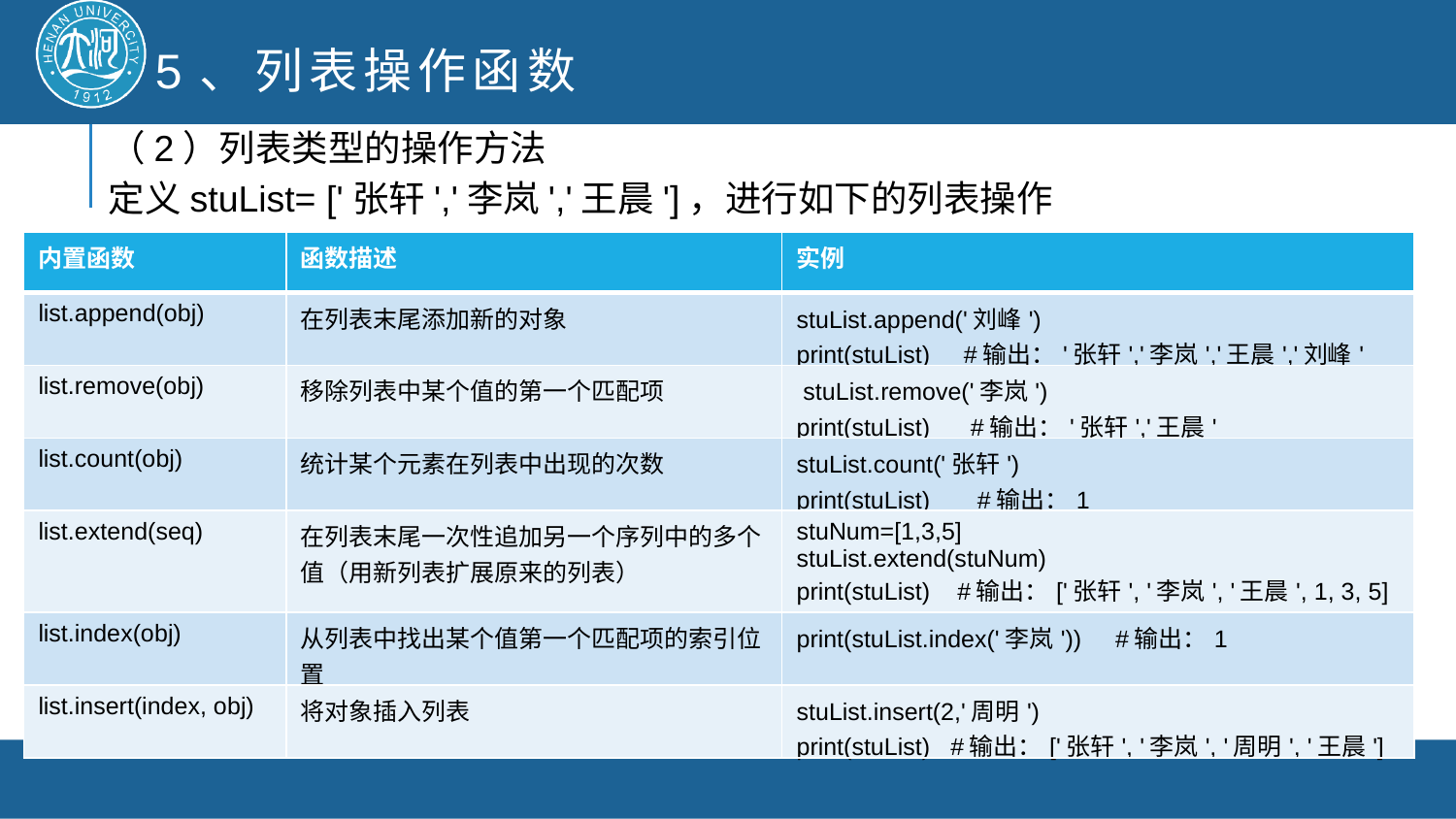

5、列表操作函数
（2）列表类型的操作方法
定义stuList= ['张轩','李岚','王晨']，进行如下的列表操作
| 内置函数 | 函数描述 | 实例 |
| --- | --- | --- |
| list.append(obj) | 在列表末尾添加新的对象 | stuList.append('刘峰') print(stuList) #输出：'张轩','李岚','王晨','刘峰' |
| list.remove(obj) | 移除列表中某个值的第一个匹配项 | stuList.remove('李岚') print(stuList) #输出：'张轩','王晨' |
| list.count(obj) | 统计某个元素在列表中出现的次数 | stuList.count('张轩') print(stuList) #输出：1 |
| list.extend(seq) | 在列表末尾一次性追加另一个序列中的多个值（用新列表扩展原来的列表） | stuNum=[1,3,5] stuList.extend(stuNum) print(stuList) #输出：['张轩', '李岚', '王晨', 1, 3, 5] |
| list.index(obj) | 从列表中找出某个值第一个匹配项的索引位置 | print(stuList.index('李岚')) #输出：1 |
| list.insert(index, obj) | 将对象插入列表 | stuList.insert(2,'周明') print(stuList) #输出：['张轩', '李岚', '周明', '王晨'] |